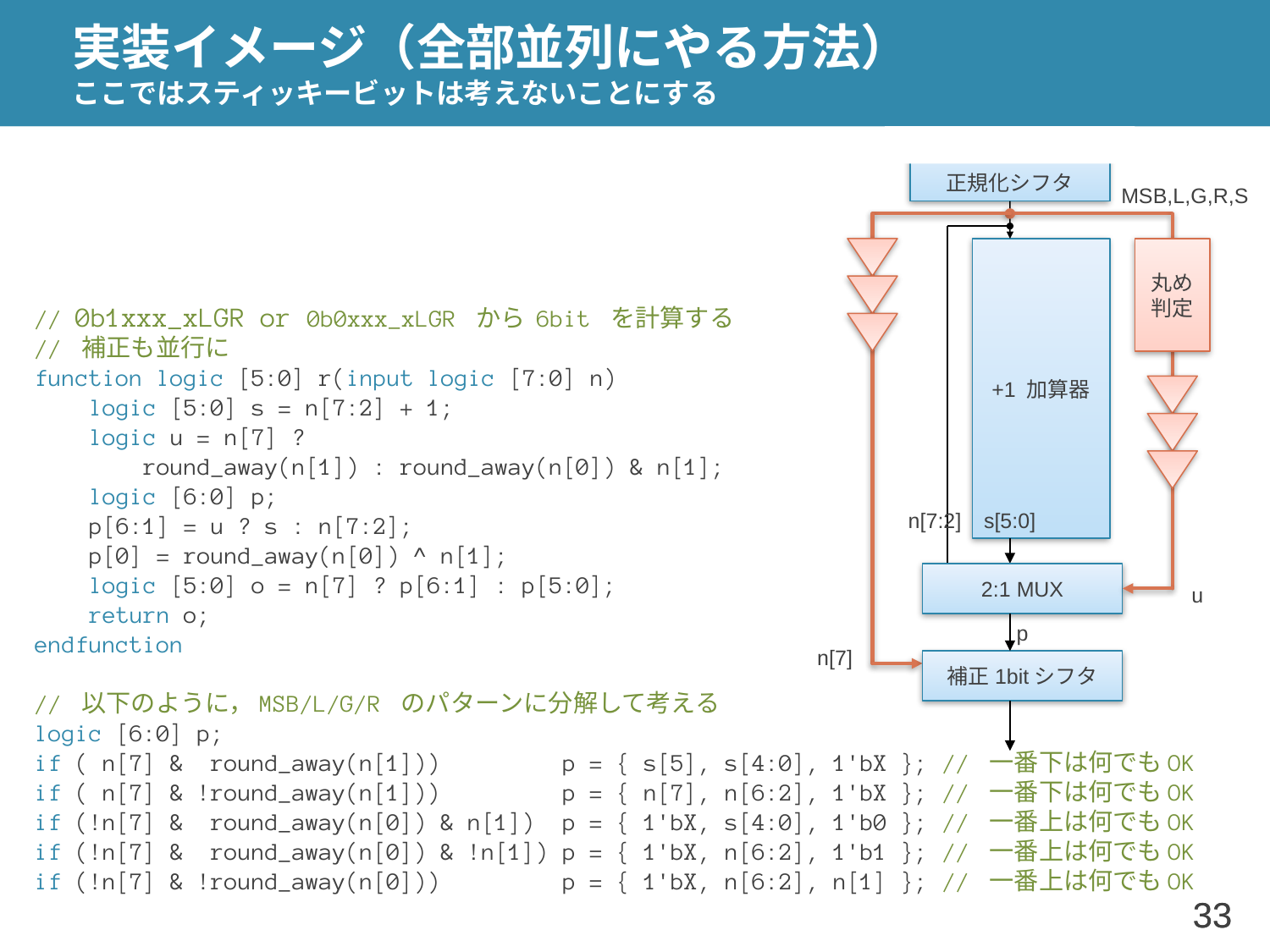

# 実装イメージ（全部並列にやる方法） ここではスティッキービットは考えないことにする

正規化シフタ
MSB,L,G,R,S

+1 加算器
丸め
判定
// 0b1xxx_xLGR or 0b0xxx_xLGR から 6bit を計算する
// 補正も並行に
function logic [5:0] r(input logic [7:0] n)
    logic [5:0] s = n[7:2] + 1;
    logic u = n[7] ?
        round_away(n[1]) : round_away(n[0]) & n[1];
    logic [6:0] p;
    p[6:1] = u ? s : n[7:2];
    p[0] = round_away(n[0]) ^ n[1];
    logic [5:0] o = n[7] ? p[6:1] : p[5:0];
    return o;
endfunction

// 以下のように，MSB/L/G/R のパターンに分解して考える
logic [6:0] p;
if ( n[7] &  round_away(n[1]))         p = { s[5], s[4:0], 1'bX }; // 一番下は何でもOK
if ( n[7] & !round_away(n[1]))         p = { n[7], n[6:2], 1'bX }; // 一番下は何でもOK
if (!n[7] &  round_away(n[0]) & n[1])  p = { 1'bX, s[4:0], 1'b0 }; // 一番上は何でもOK
if (!n[7] &  round_away(n[0]) & !n[1]) p = { 1'bX, n[6:2], 1'b1 }; // 一番上は何でもOK
if (!n[7] & !round_away(n[0]))         p = { 1'bX, n[6:2], n[1] }; // 一番上は何でもOK

n[7:2]
s[5:0]
2:1 MUX
u
p
n[7]
補正1bitシフタ